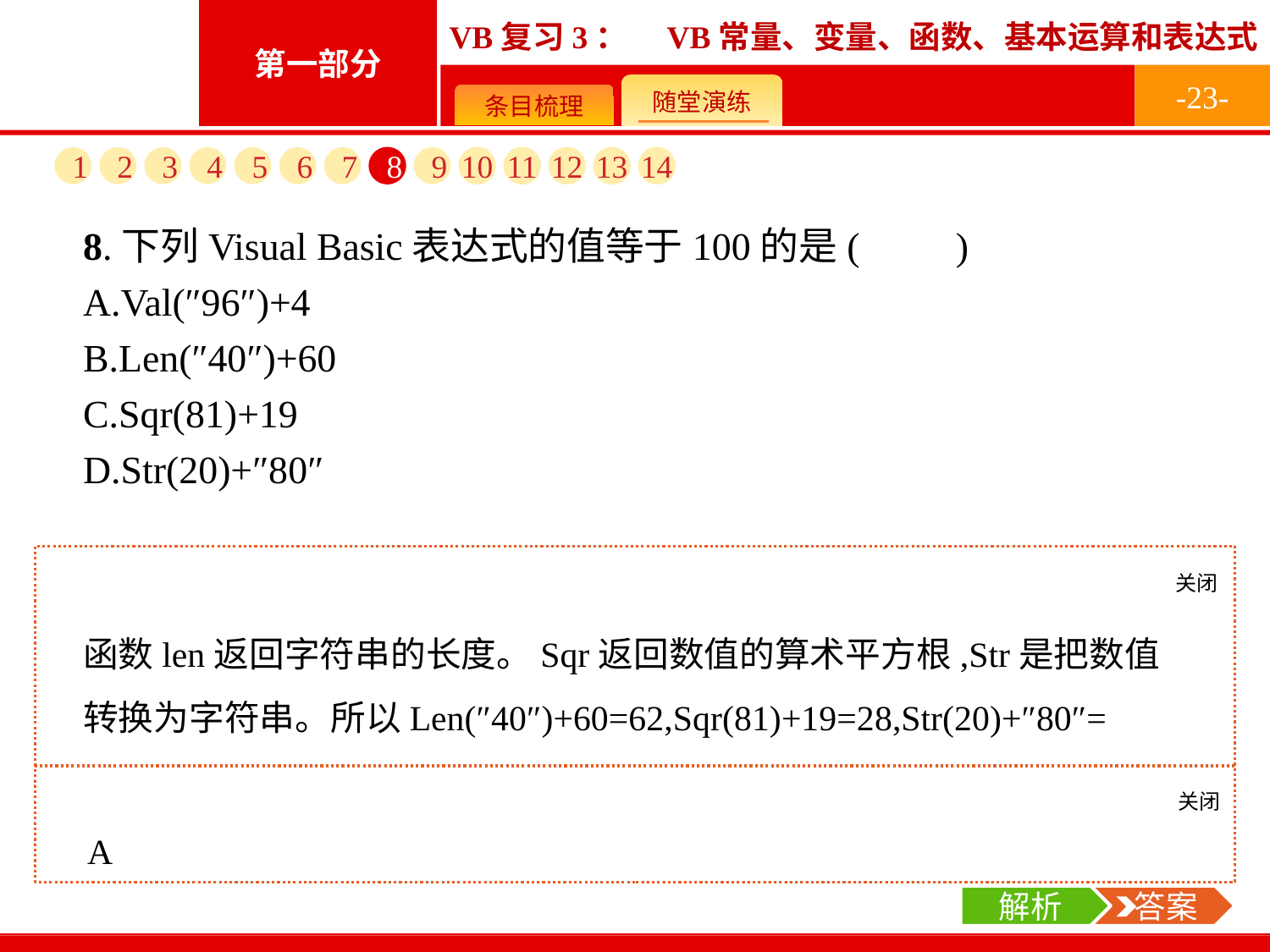

-23-
1
2
3
4
5
6
7
8
9
10
11
12
13
14
8.下列Visual Basic表达式的值等于100的是(　　)
A.Val(″96″)+4
B.Len(″40″)+60
C.Sqr(81)+19
D.Str(20)+″80″

关闭
解析

函数len返回字符串的长度。Sqr返回数值的算术平方根,Str是把数值转换为字符串。所以Len(″40″)+60=62,Sqr(81)+19=28,Str(20)+″80″=″2080″。

关闭
解析
  答案

A
解析
  答案